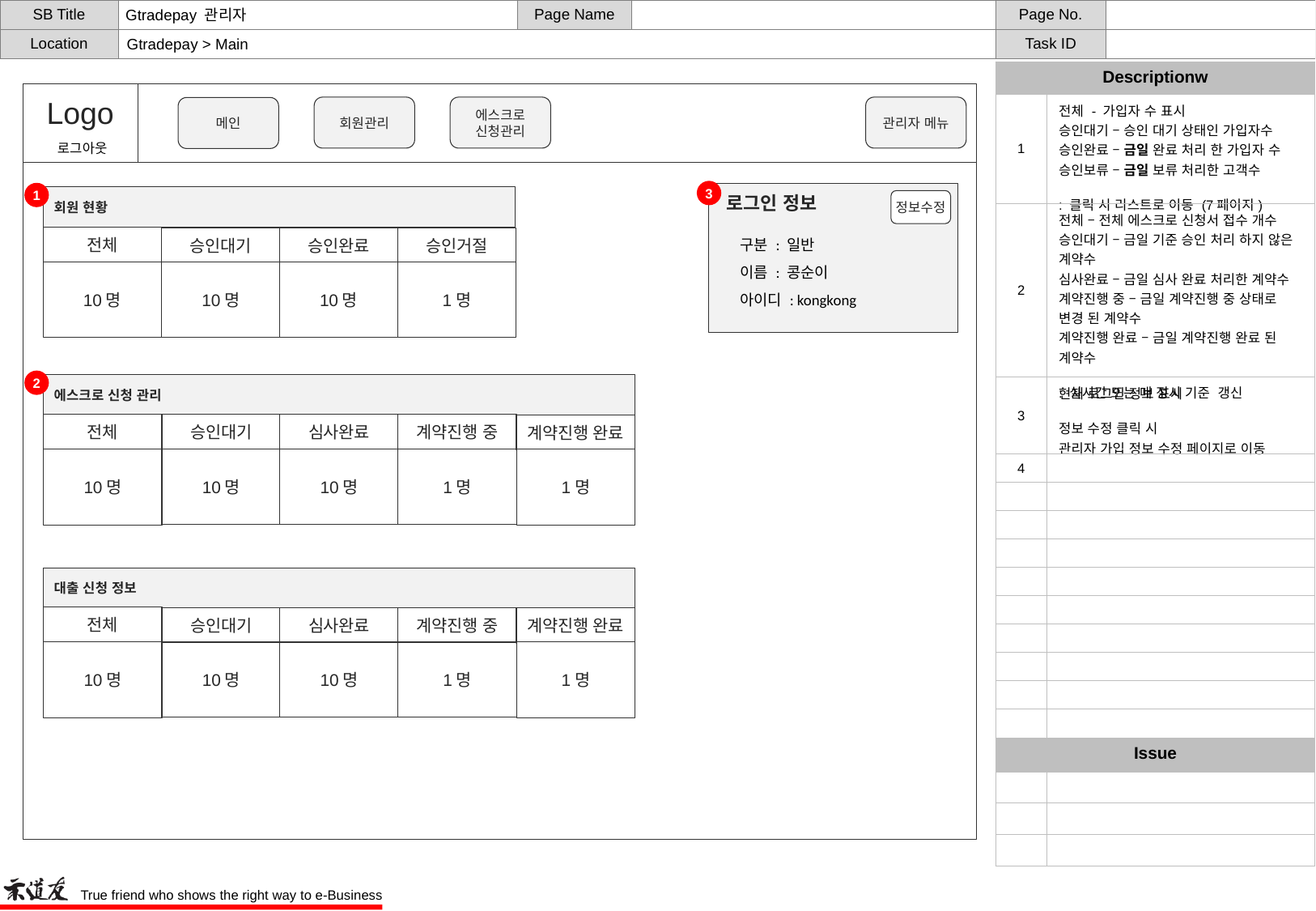

# Gtradepay 관리자
Gtradepay > Main
| Descriptionw |  |
| --- | --- |
| 1 | 전체 - 가입자 수 표시 승인대기 – 승인 대기 상태인 가입자수 승인완료 – 금일 완료 처리 한 가입자 수 승인보류 – 금일 보류 처리한 고객수 : 클릭 시 리스트로 이동 (7페이지) |
| 2 | 전체 – 전체 에스크로 신청서 접수 개수 승인대기 – 금일 기준 승인 처리 하지 않은 계약수 심사완료 – 금일 심사 완료 처리한 계약수 계약진행 중 – 금일 계약진행 중 상태로 변경 된 계약수 계약진행 완료 – 금일 계약진행 완료 된 계약수 : 실시간 또는 매 정시 기준 갱신 |
| 3 | 현재 로그인 정보 표시 정보 수정 클릭 시 관리자 가입 정보 수정 페이지로 이동 |
| 4 |  |
|  |  |
|  |  |
|  |  |
|  |  |
|  |  |
|  |  |
|  |  |
|  |  |
|  |  |
| Issue |  |
|  |  |
|  |  |
|  |  |

Logo
로그아웃
회원관리
에스크로
신청관리
대출
신청현황
관리자 메뉴
메인
3
1

로그인 정보
  회원 현황
정보수정
구분 : 일반
이름 : 콩순이
아이디 : kongkong
전체
승인완료
승인거절
승인대기
10명
10명
10명
1명
2
  에스크로 신청 관리
전체
심사완료
계약진행 중
승인대기
계약진행 완료
1명
10명
10명
10명
1명
  대출 신청 정보
전체
심사완료
계약진행 중
승인대기
계약진행 완료
1명
10명
10명
10명
1명